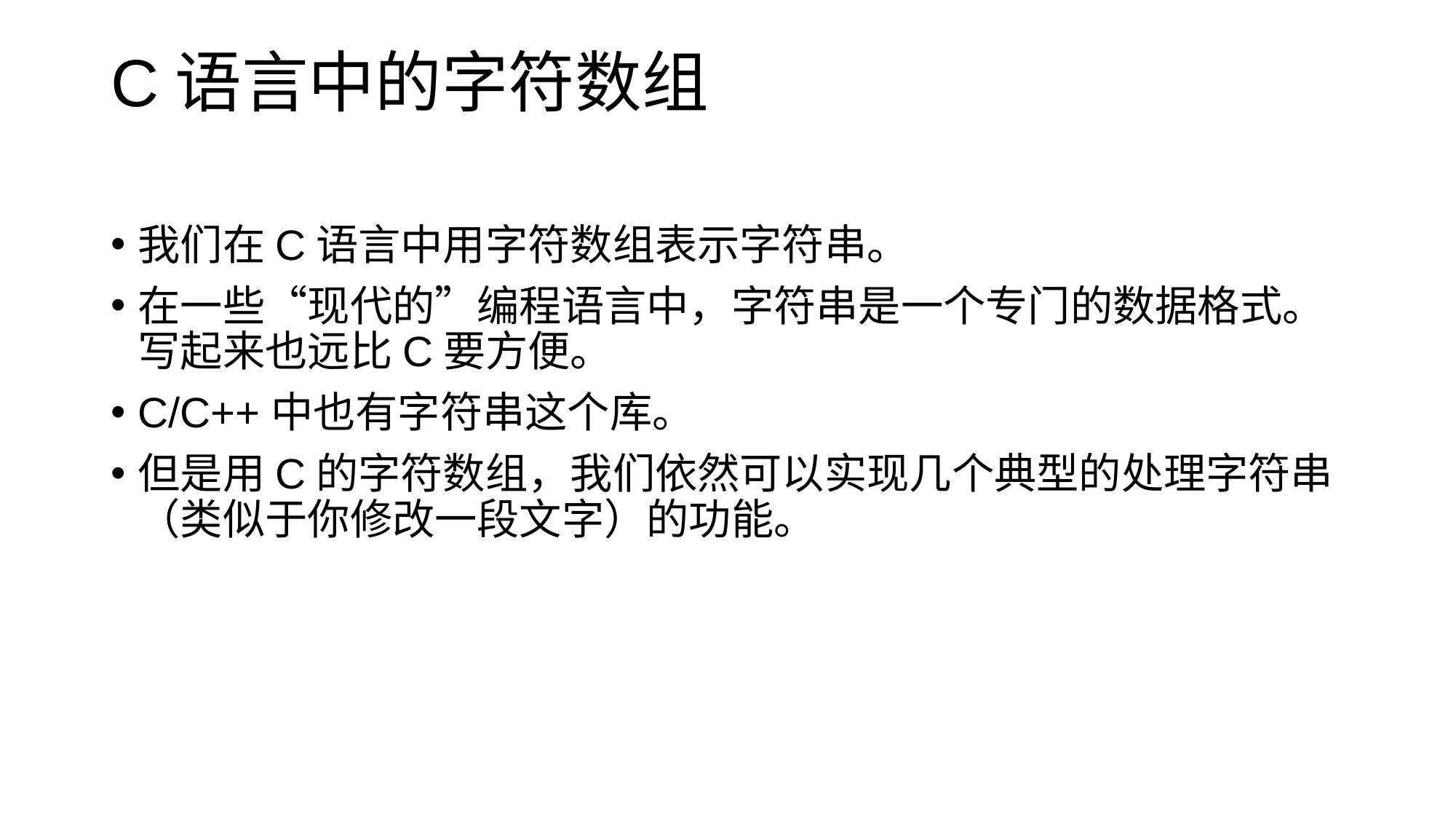

# C语言中的字符数组
我们在C语言中用字符数组表示字符串。
在一些“现代的”编程语言中，字符串是一个专门的数据格式。写起来也远比C要方便。
C/C++中也有字符串这个库。
但是用C的字符数组，我们依然可以实现几个典型的处理字符串（类似于你修改一段文字）的功能。